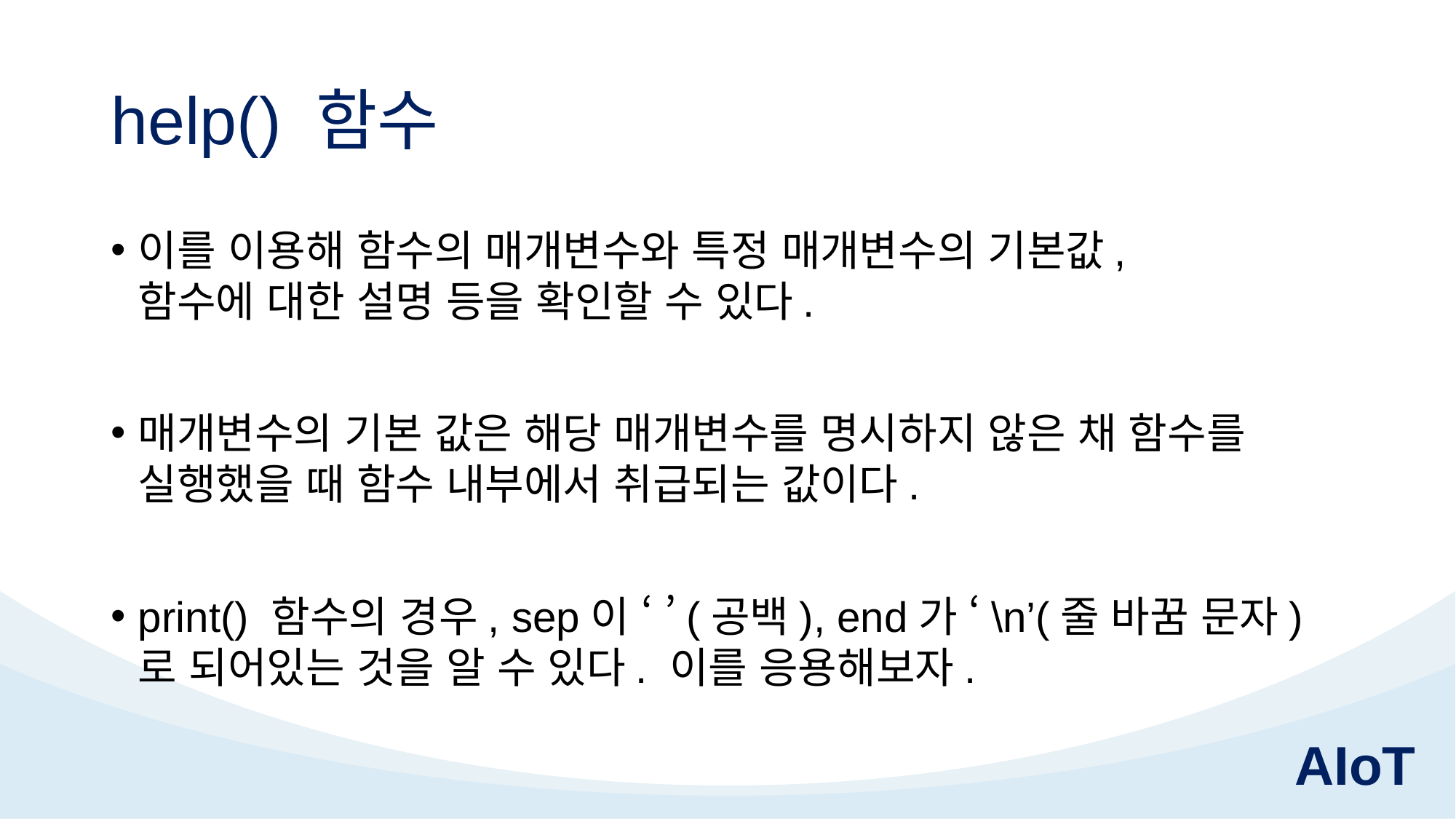

# help() 함수
이를 이용해 함수의 매개변수와 특정 매개변수의 기본값,
함수에 대한 설명 등을 확인할 수 있다.

매개변수의 기본 값은 해당 매개변수를 명시하지 않은 채 함수를 실행했을 때 함수 내부에서 취급되는 값이다.

print() 함수의 경우, sep이 ‘ ’(공백), end가 ‘\n’(줄 바꿈 문자)로 되어있는 것을 알 수 있다. 이를 응용해보자.